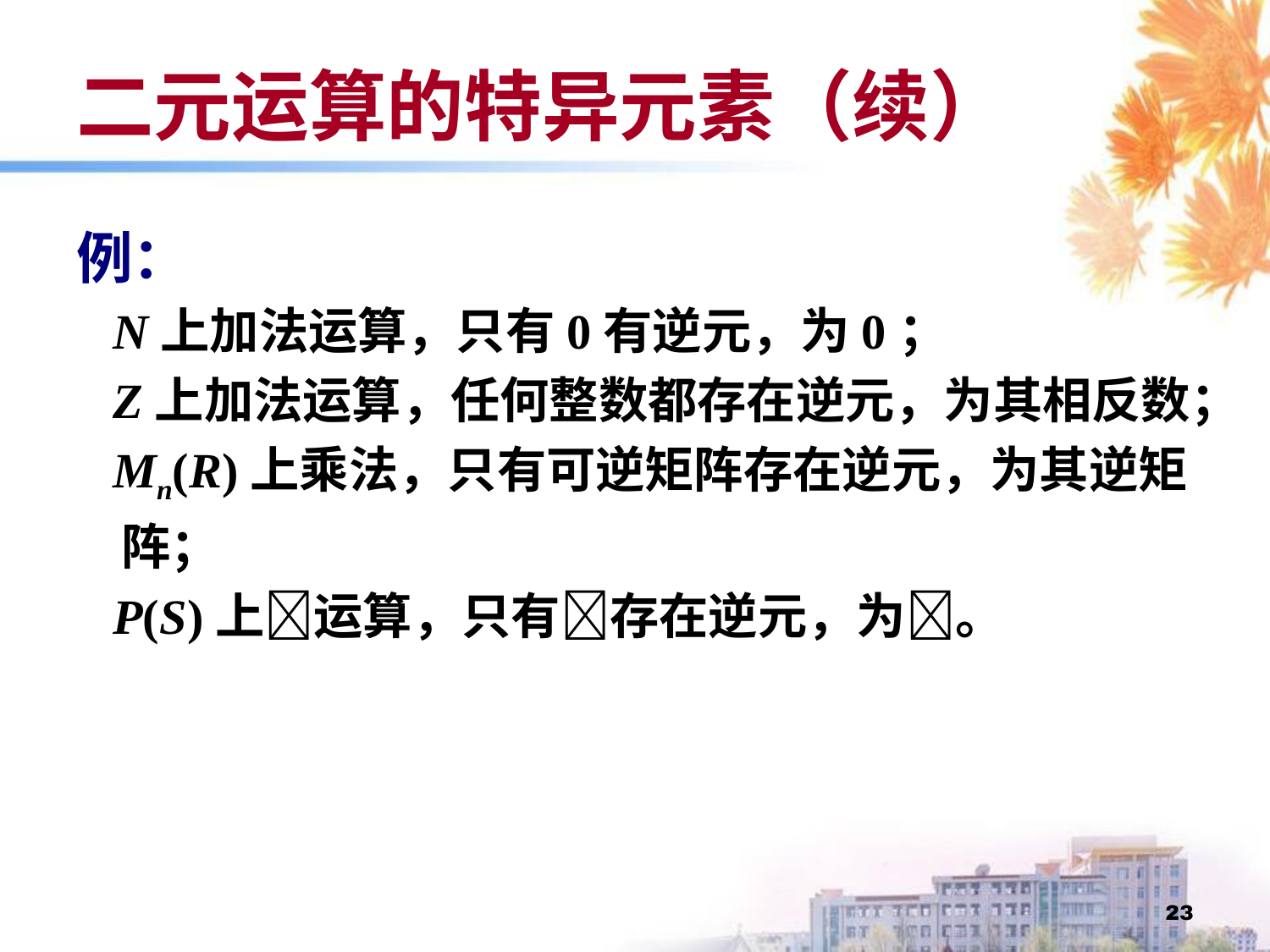

# 二元运算的特异元素（续）
例：
   N上加法运算，只有0有逆元，为0；
   Z上加法运算，任何整数都存在逆元，为其相反数；
   Mn(R)上乘法，只有可逆矩阵存在逆元，为其逆矩
   阵；
   P(S)上∪运算，只有∅存在逆元，为∅。

23